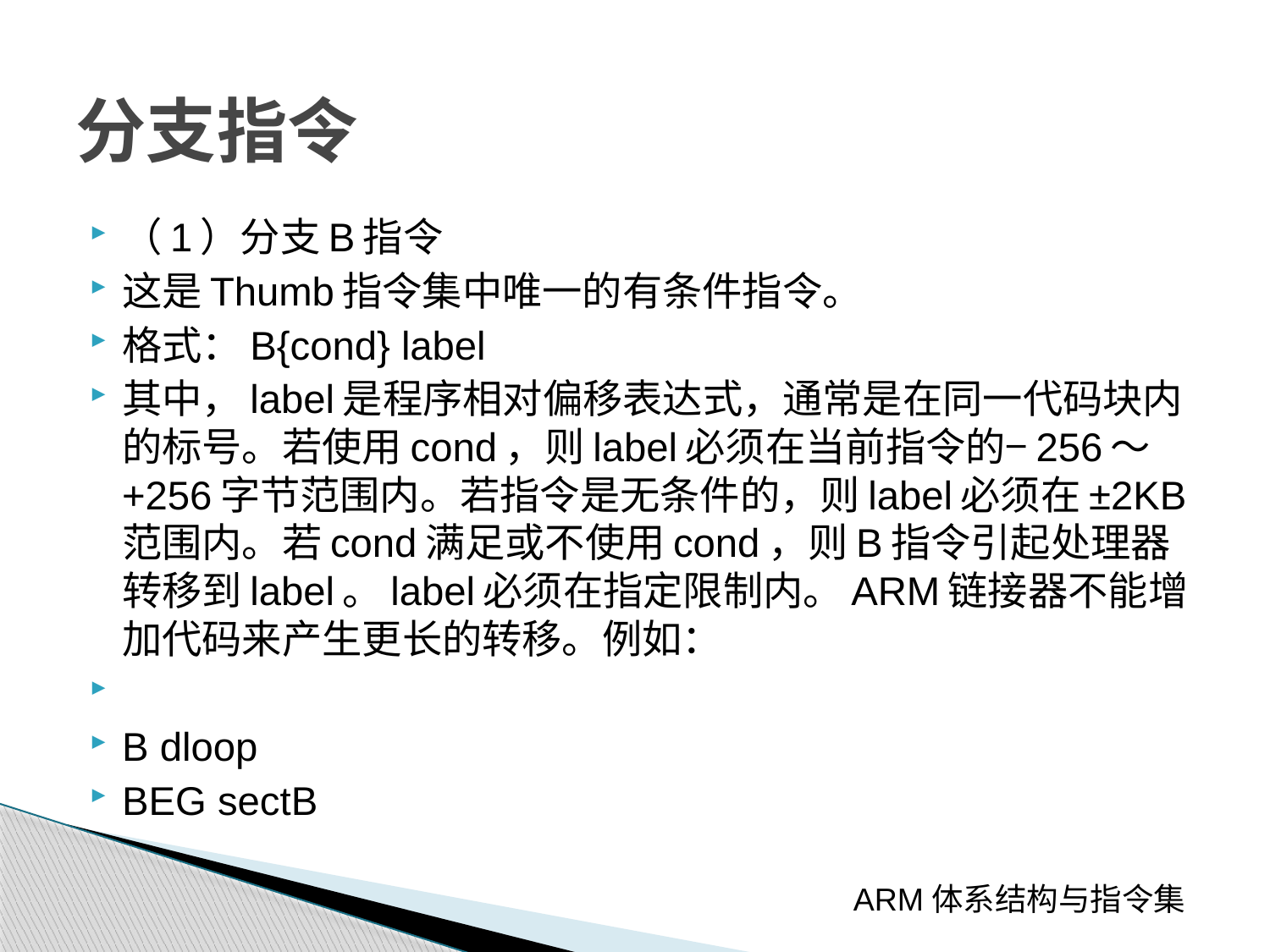

# 分支指令
（1）分支B指令
这是Thumb指令集中唯一的有条件指令。
格式：B{cond} label
其中，label是程序相对偏移表达式，通常是在同一代码块内的标号。若使用cond，则label必须在当前指令的−256～+256字节范围内。若指令是无条件的，则label必须在±2KB范围内。若cond满足或不使用cond，则B指令引起处理器转移到label。label必须在指定限制内。ARM链接器不能增加代码来产生更长的转移。例如：

B dloop
BEG sectB

            ARM体系结构与指令集